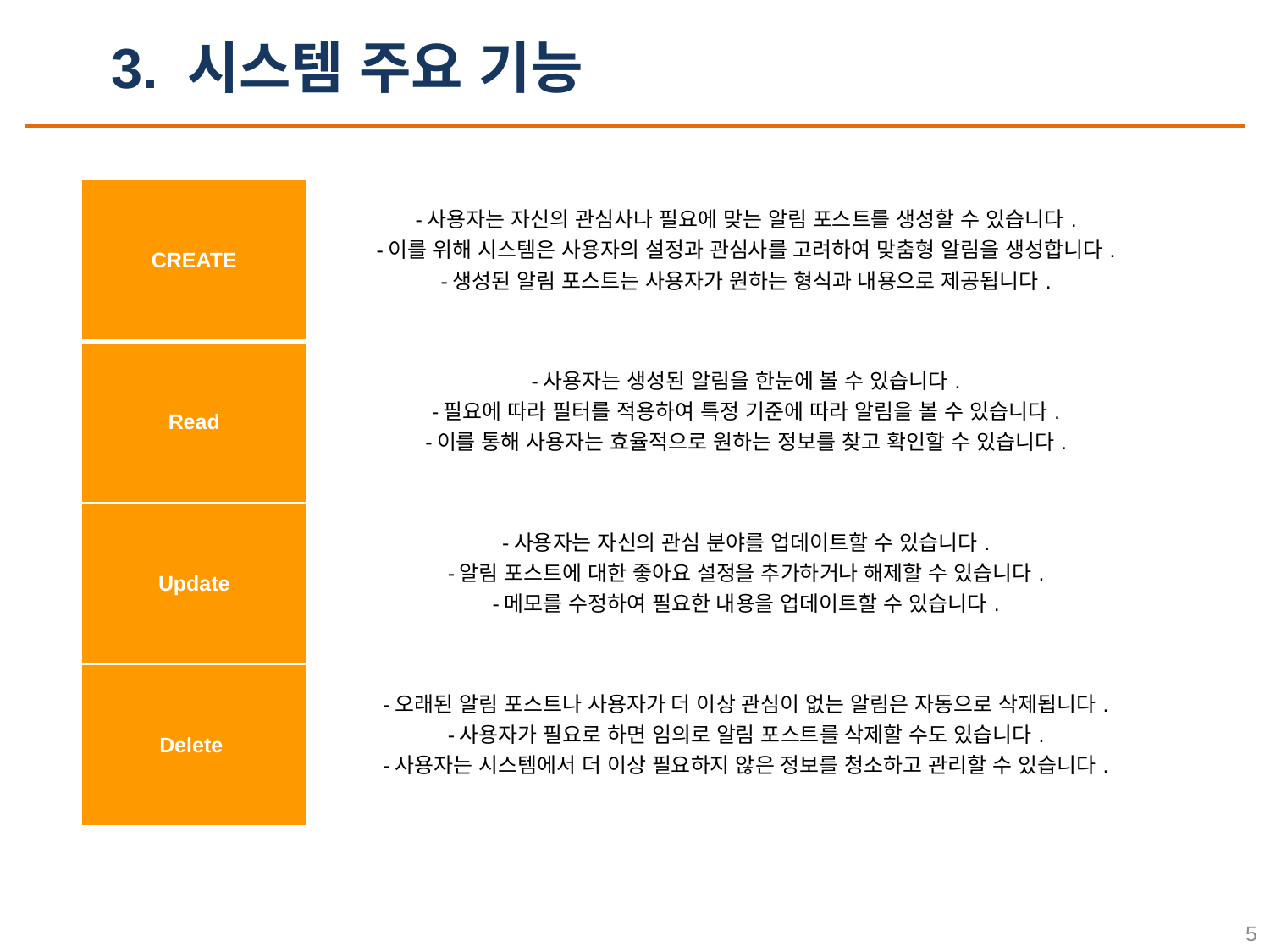

3. 시스템 주요 기능
| CREATE | -사용자는 자신의 관심사나 필요에 맞는 알림 포스트를 생성할 수 있습니다. -이를 위해 시스템은 사용자의 설정과 관심사를 고려하여 맞춤형 알림을 생성합니다. -생성된 알림 포스트는 사용자가 원하는 형식과 내용으로 제공됩니다. |
| --- | --- |
| Read | -사용자는 생성된 알림을 한눈에 볼 수 있습니다. -필요에 따라 필터를 적용하여 특정 기준에 따라 알림을 볼 수 있습니다. -이를 통해 사용자는 효율적으로 원하는 정보를 찾고 확인할 수 있습니다. |
| Update | -사용자는 자신의 관심 분야를 업데이트할 수 있습니다. -알림 포스트에 대한 좋아요 설정을 추가하거나 해제할 수 있습니다. -메모를 수정하여 필요한 내용을 업데이트할 수 있습니다. |
| Delete | -오래된 알림 포스트나 사용자가 더 이상 관심이 없는 알림은 자동으로 삭제됩니다. -사용자가 필요로 하면 임의로 알림 포스트를 삭제할 수도 있습니다. -사용자는 시스템에서 더 이상 필요하지 않은 정보를 청소하고 관리할 수 있습니다. |
5